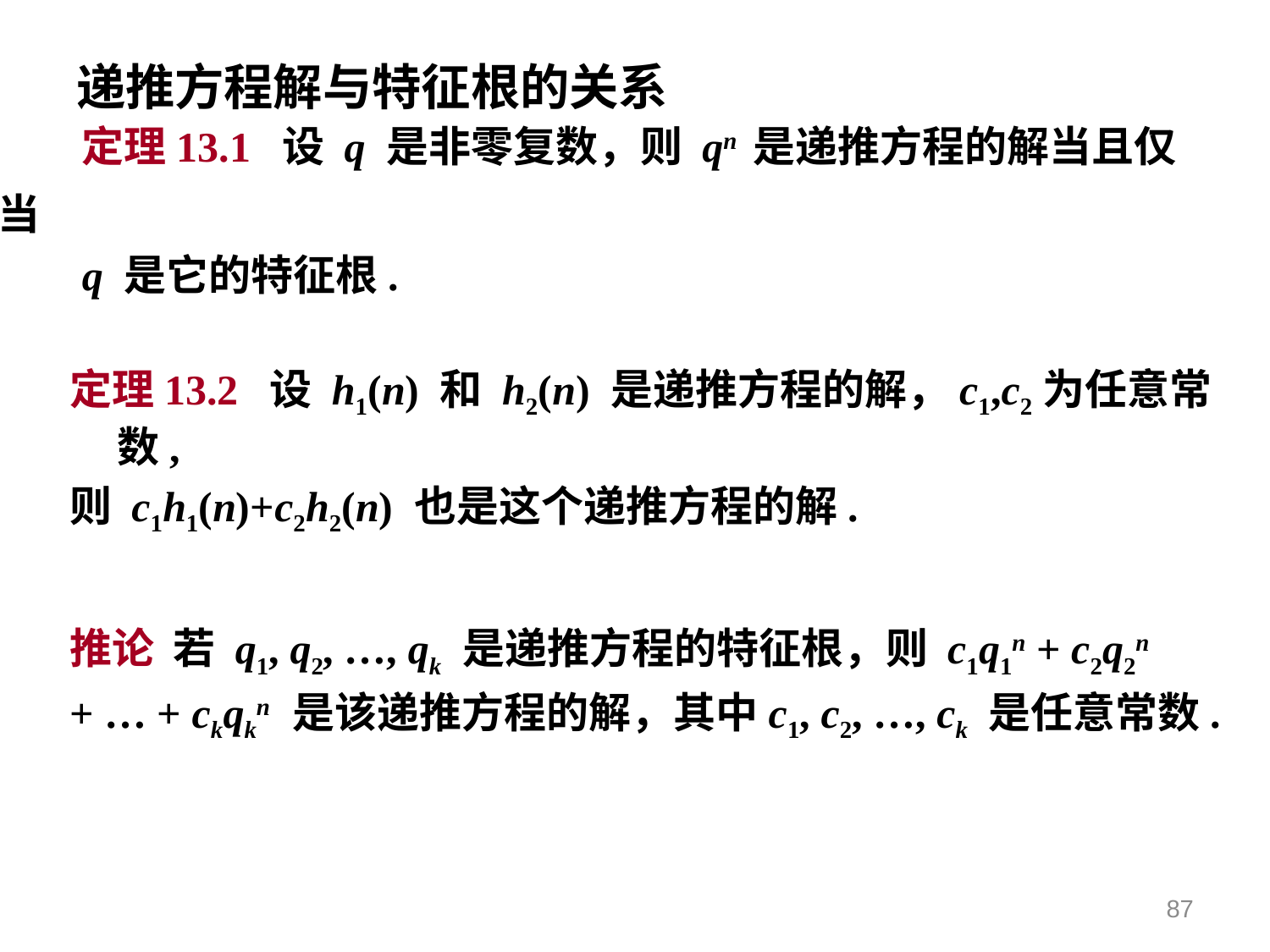

# 递推方程解与特征根的关系
定理13.1  设 q 是非零复数，则 qn 是递推方程的解当且仅当
q 是它的特征根.
定理13.2  设 h1(n) 和 h2(n) 是递推方程的解，c1,c2为任意常数,
则 c1h1(n)+c2h2(n) 也是这个递推方程的解.

推论  若 q1, q2, …, qk 是递推方程的特征根，则 c1q1n + c2q2n
+ … + ckqkn  是该递推方程的解，其中c1, c2, …, ck 是任意常数.
87